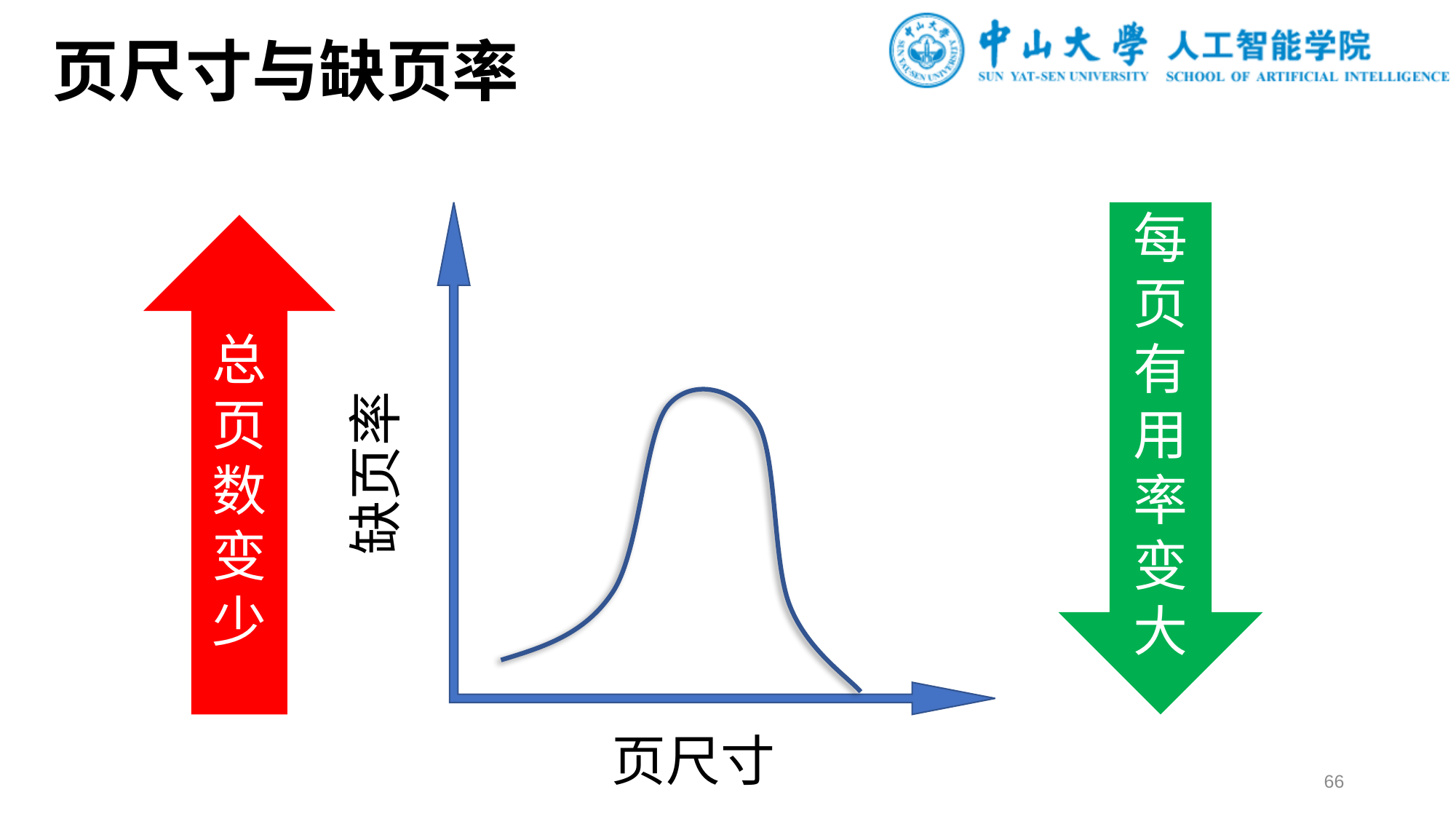

# 页尺寸与缺页率

每
页有用率变大
总页数变少
缺页率

页尺寸
66